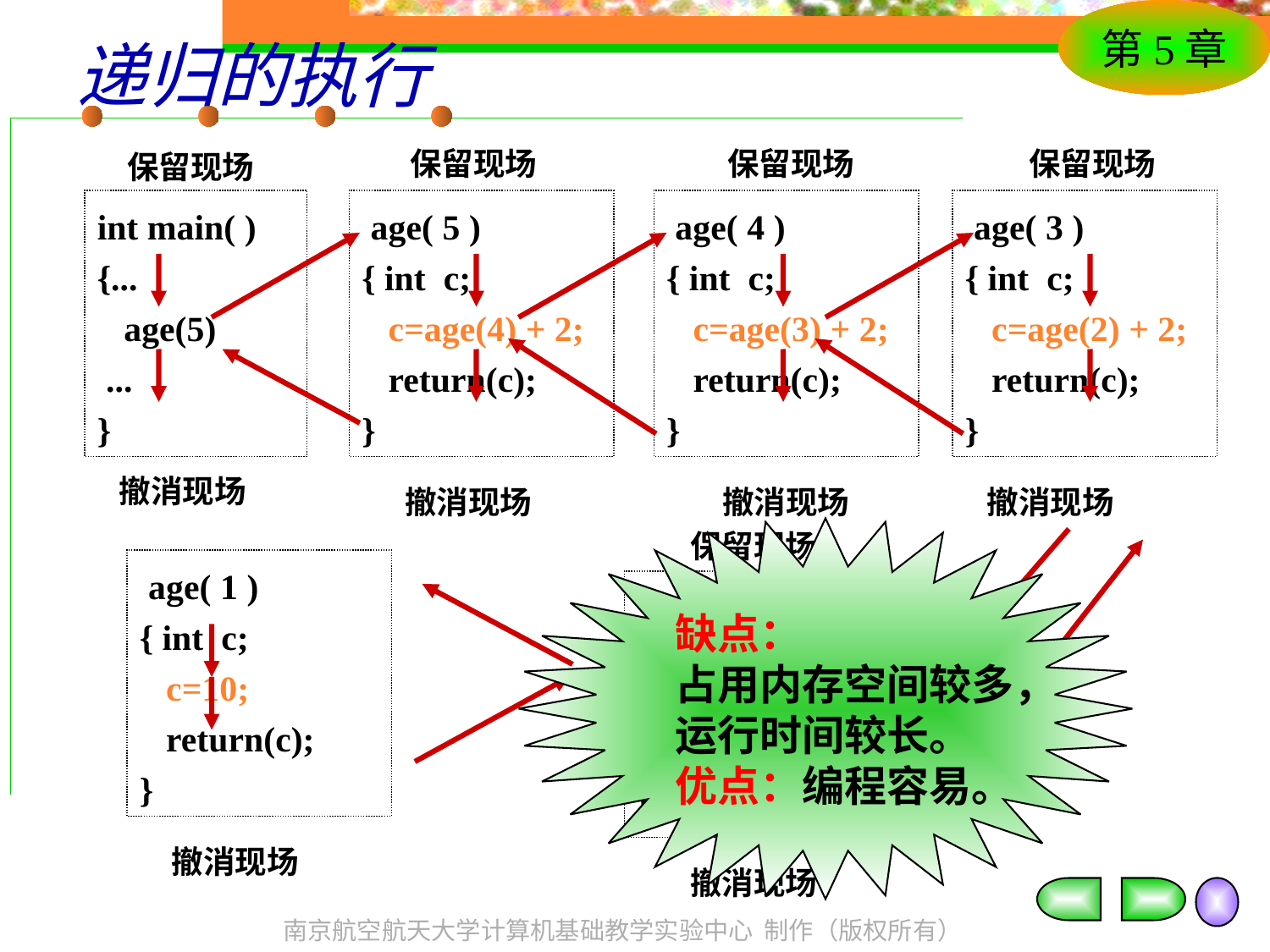

# 递归的执行
保留现场
保留现场
保留现场
保留现场
int main( )
{...
   age(5)
 ...
}
 age( 5 )
{ int  c;
   c=age(4) + 2;
   return(c);
}
 age( 4 )
{ int  c;
   c=age(3) + 2;
   return(c);
}
 age( 3 )
{ int  c;
   c=age(2) + 2;
   return(c);
}

撤消现场
撤消现场
撤消现场
撤消现场
缺点：
占用内存空间较多，
运行时间较长。
优点：编程容易。
保留现场

 age( 1 )
{ int  c;
   c=10;
   return(c);
}
 age( 2 )
{ int  c;
   c=age(1) + 2;
   return(c);
}

撤消现场
撤消现场